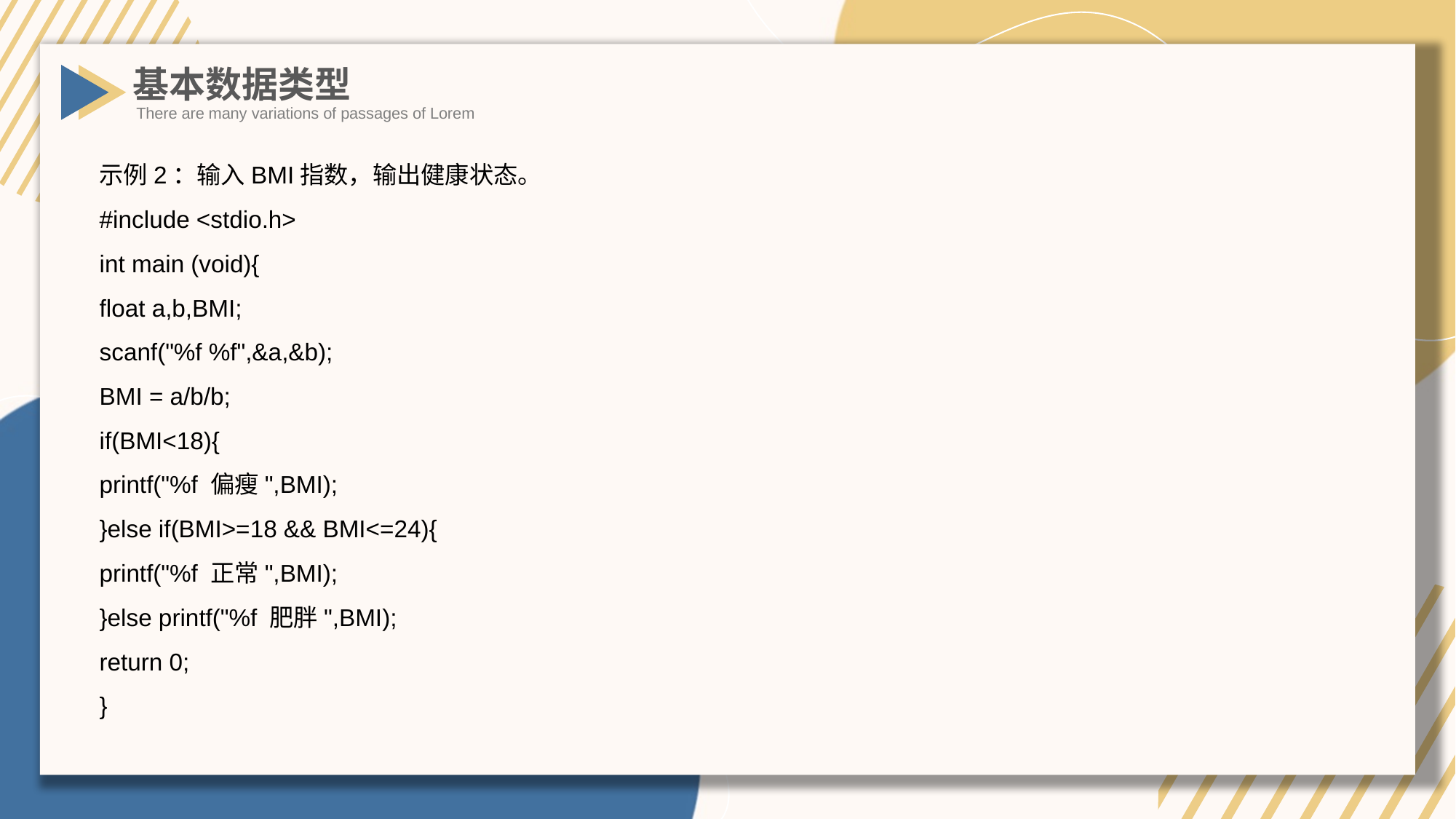

基本数据类型

There are many variations of passages of Lorem
示例2：输入BMI指数，输出健康状态。
#include <stdio.h>
int main (void){
float a,b,BMI;
scanf("%f %f",&a,&b);
BMI = a/b/b;
if(BMI<18){
printf("%f 偏瘦",BMI);
}else if(BMI>=18 && BMI<=24){
printf("%f 正常",BMI);
}else printf("%f 肥胖",BMI);
return 0;
}